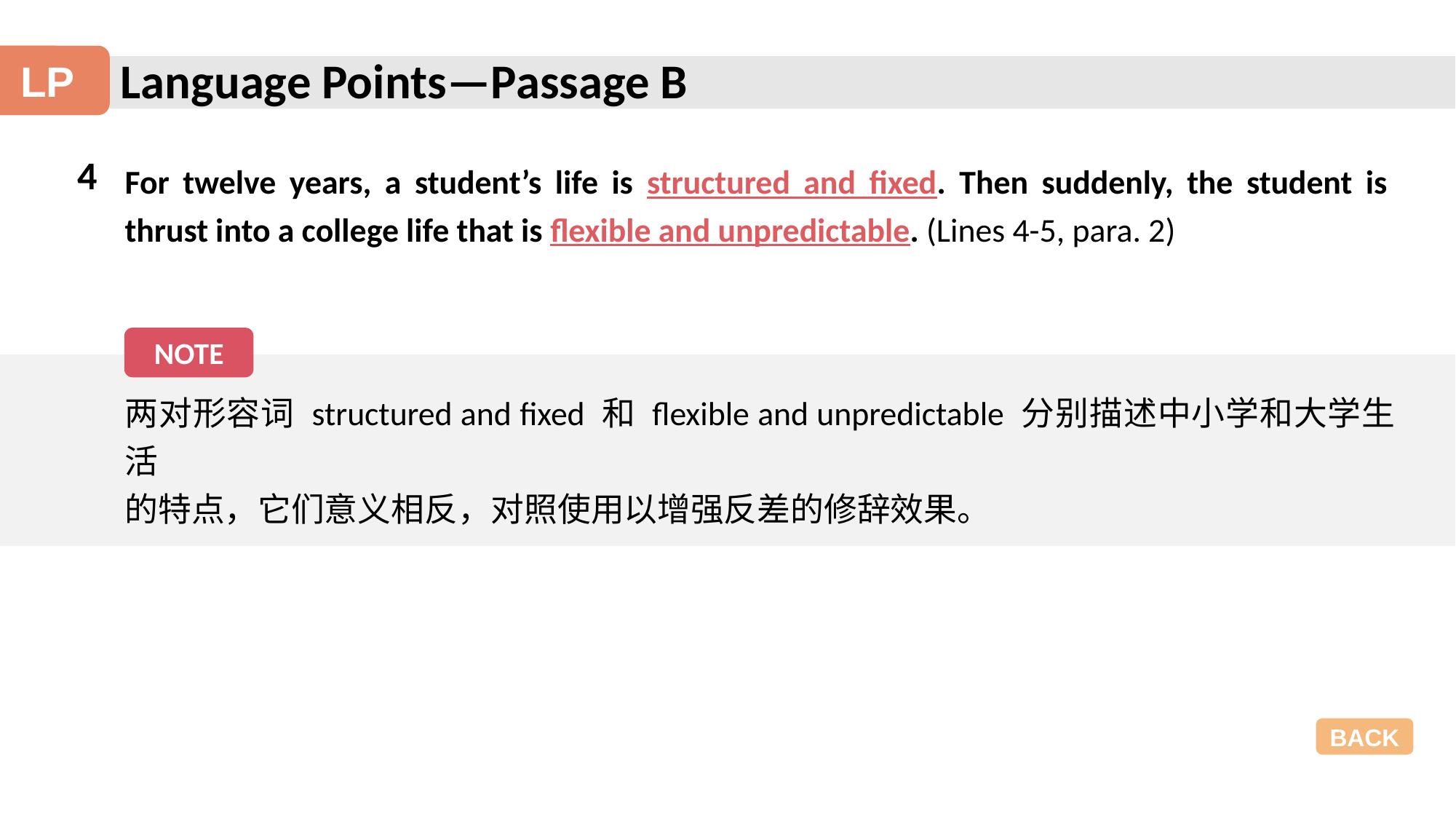

Language Points—Passage B
LP

4
For twelve years, a student’s life is structured and fixed. Then suddenly, the student is thrust into a college life that is flexible and unpredictable. (Lines 4-5, para. 2)
NOTE

两对形容词 structured and fixed 和 flexible and unpredictable 分别描述中小学和大学生活
的特点，它们意义相反，对照使用以增强反差的修辞效果。
BACK